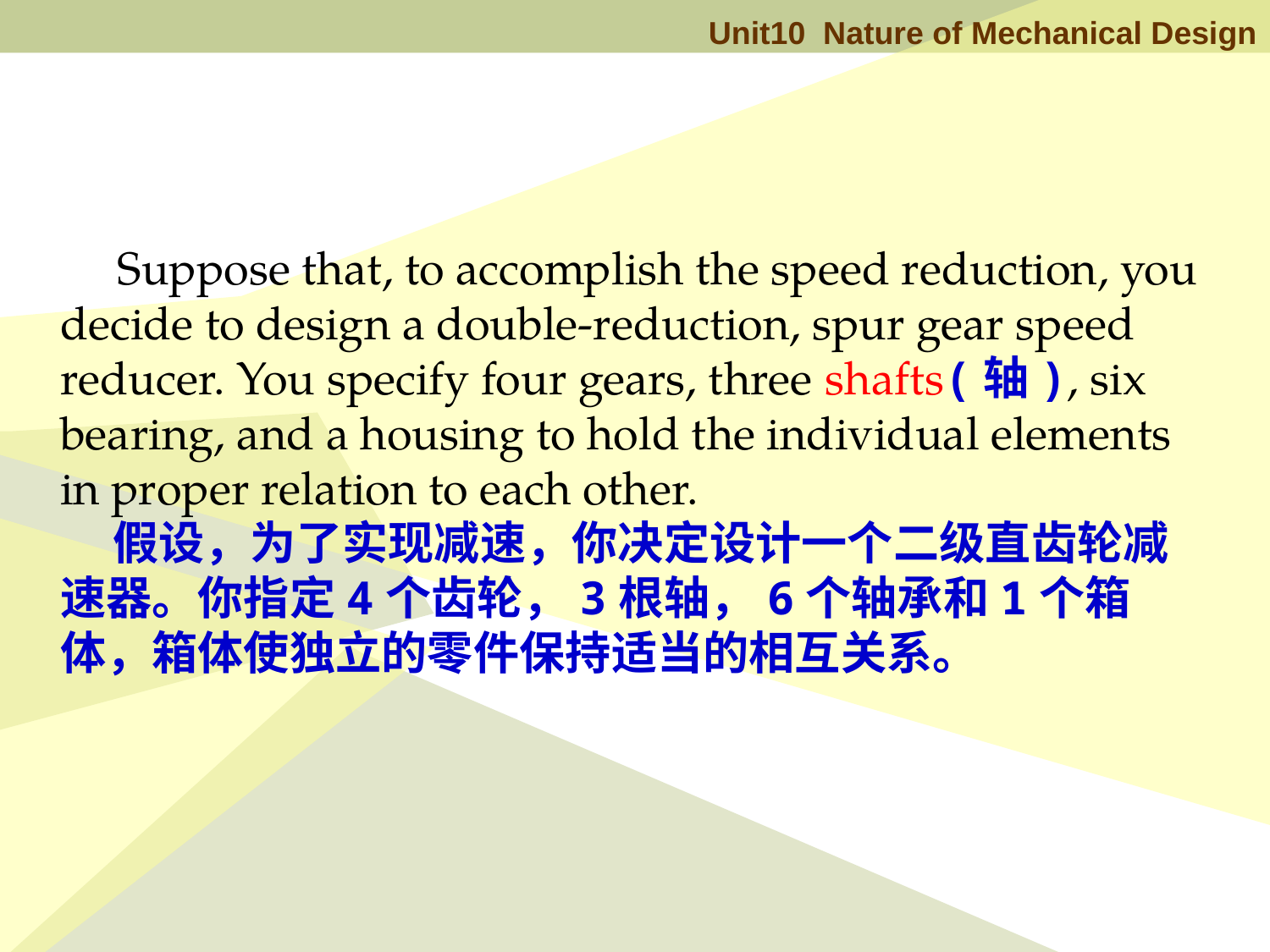

Suppose that, to accomplish the speed reduction, you decide to design a double-reduction, spur gear speed reducer. You specify four gears, three shafts(轴), six bearing, and a housing to hold the individual elements in proper relation to each other.
    假设，为了实现减速，你决定设计一个二级直齿轮减速器。你指定4个齿轮，3根轴，6个轴承和1个箱体，箱体使独立的零件保持适当的相互关系。